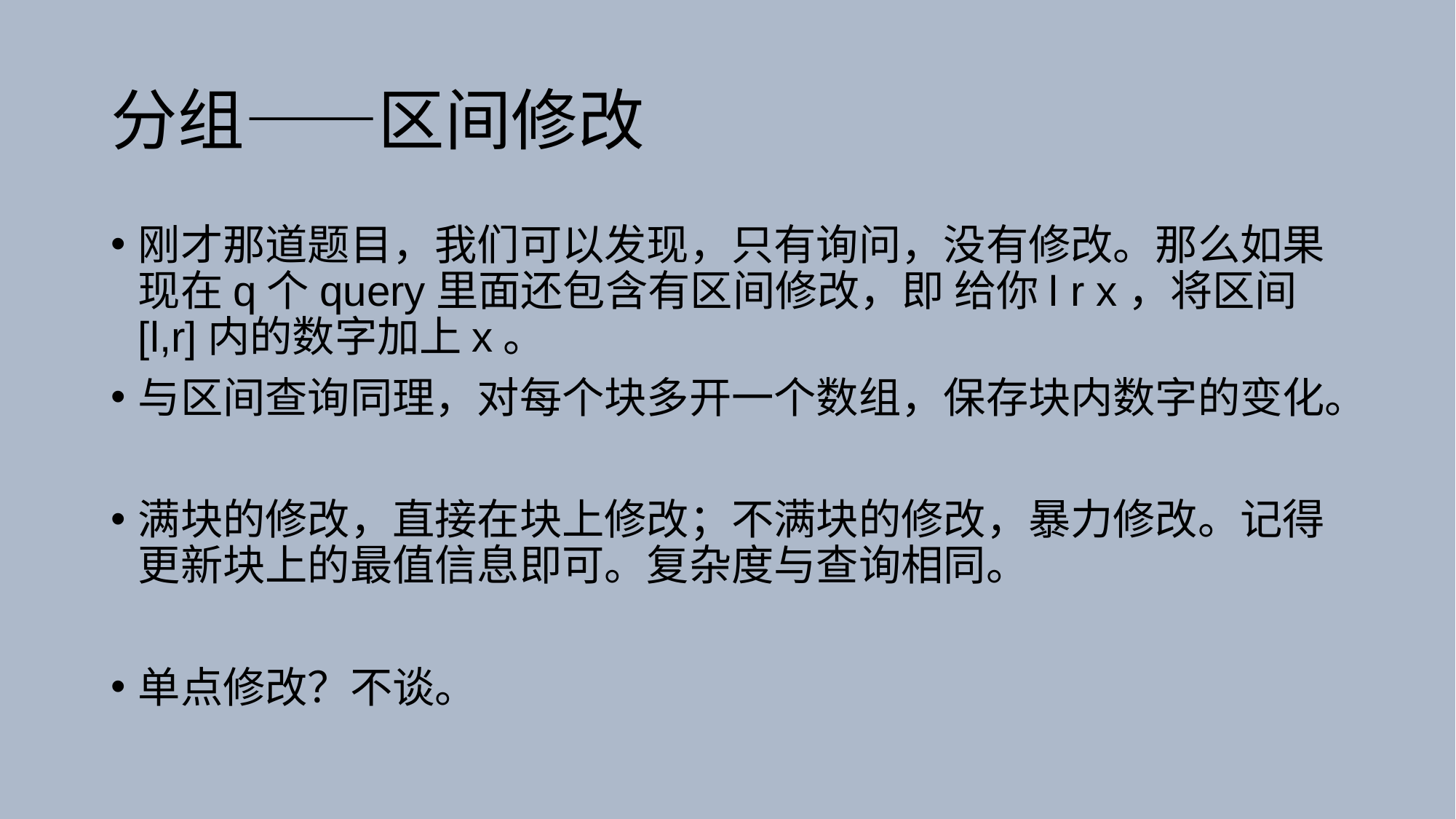

# 分组——区间修改
刚才那道题目，我们可以发现，只有询问，没有修改。那么如果现在q个query里面还包含有区间修改，即 给你l r x，将区间[l,r]内的数字加上x。
与区间查询同理，对每个块多开一个数组，保存块内数字的变化。

满块的修改，直接在块上修改；不满块的修改，暴力修改。记得更新块上的最值信息即可。复杂度与查询相同。

单点修改？不谈。